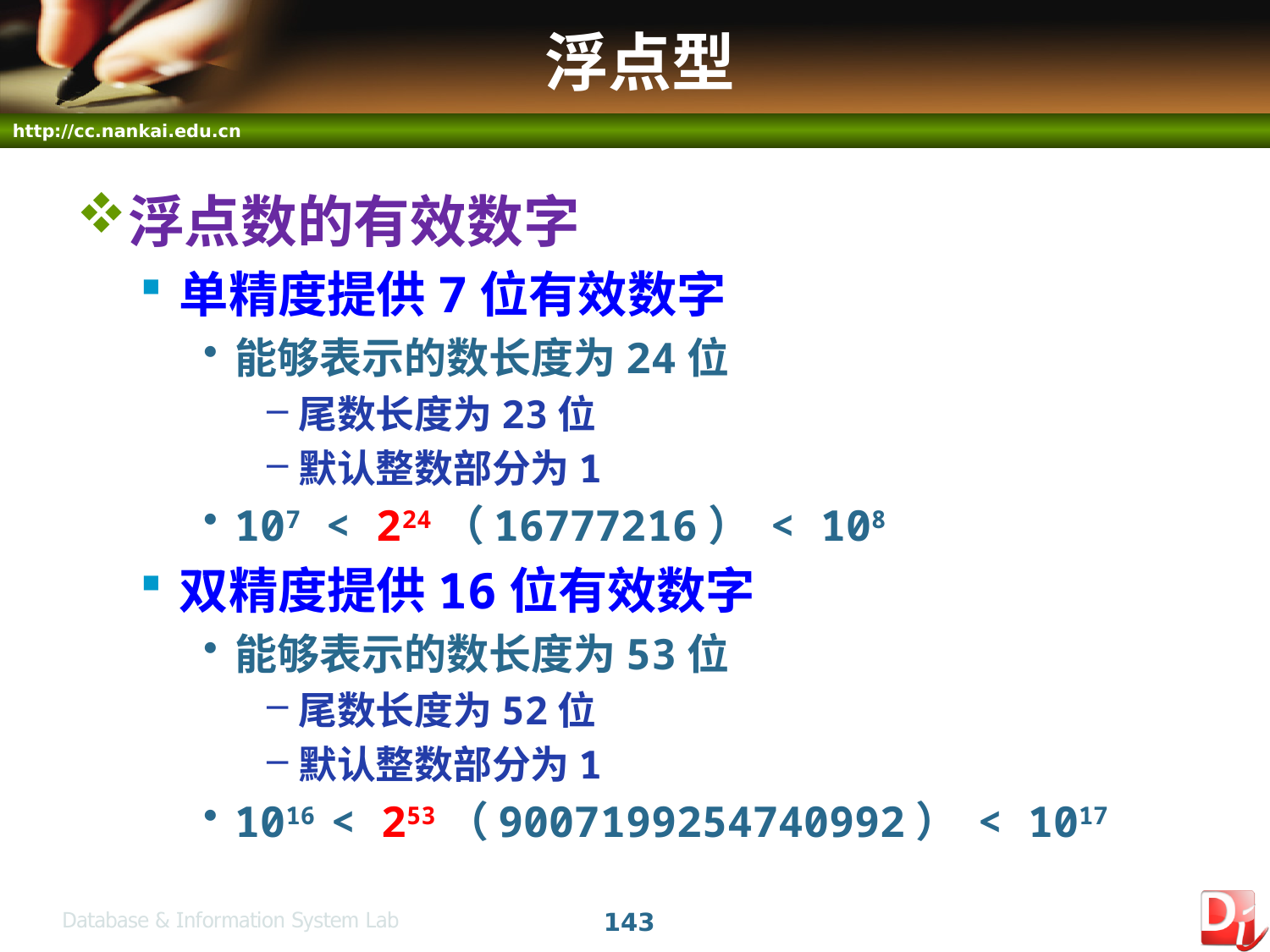

# 浮点型
浮点数的有效数字
单精度提供7位有效数字
能够表示的数长度为24位
尾数长度为23位
默认整数部分为1
107 < 224（16777216） < 108
双精度提供16位有效数字
能够表示的数长度为53位
尾数长度为52位
默认整数部分为1
1016 < 253（9007199254740992） < 1017
143
Database & Information System Lab